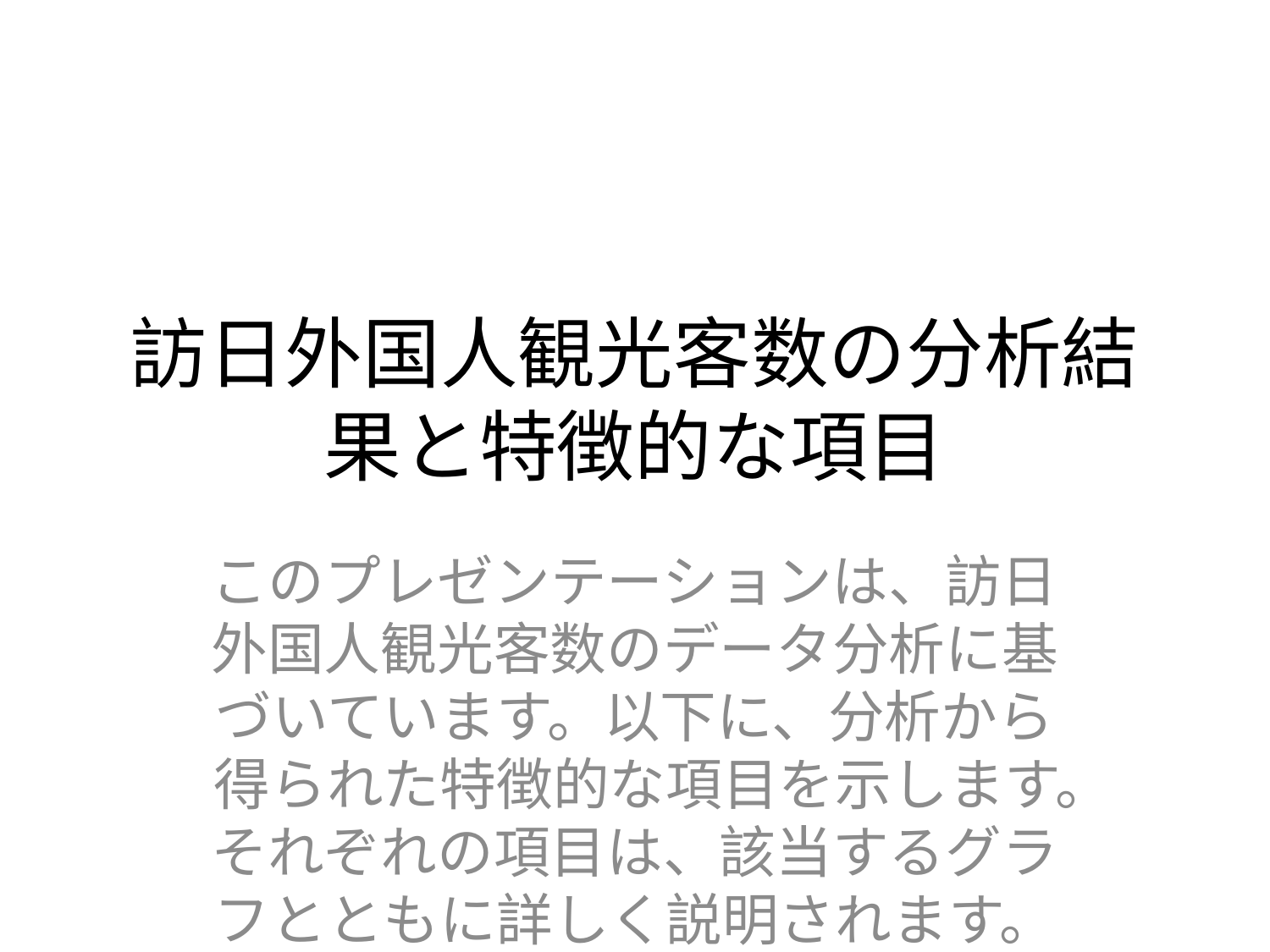

# 訪日外国人観光客数の分析結果と特徴的な項目
このプレゼンテーションは、訪日外国人観光客数のデータ分析に基づいています。以下に、分析から得られた特徴的な項目を示します。それぞれの項目は、該当するグラフとともに詳しく説明されます。